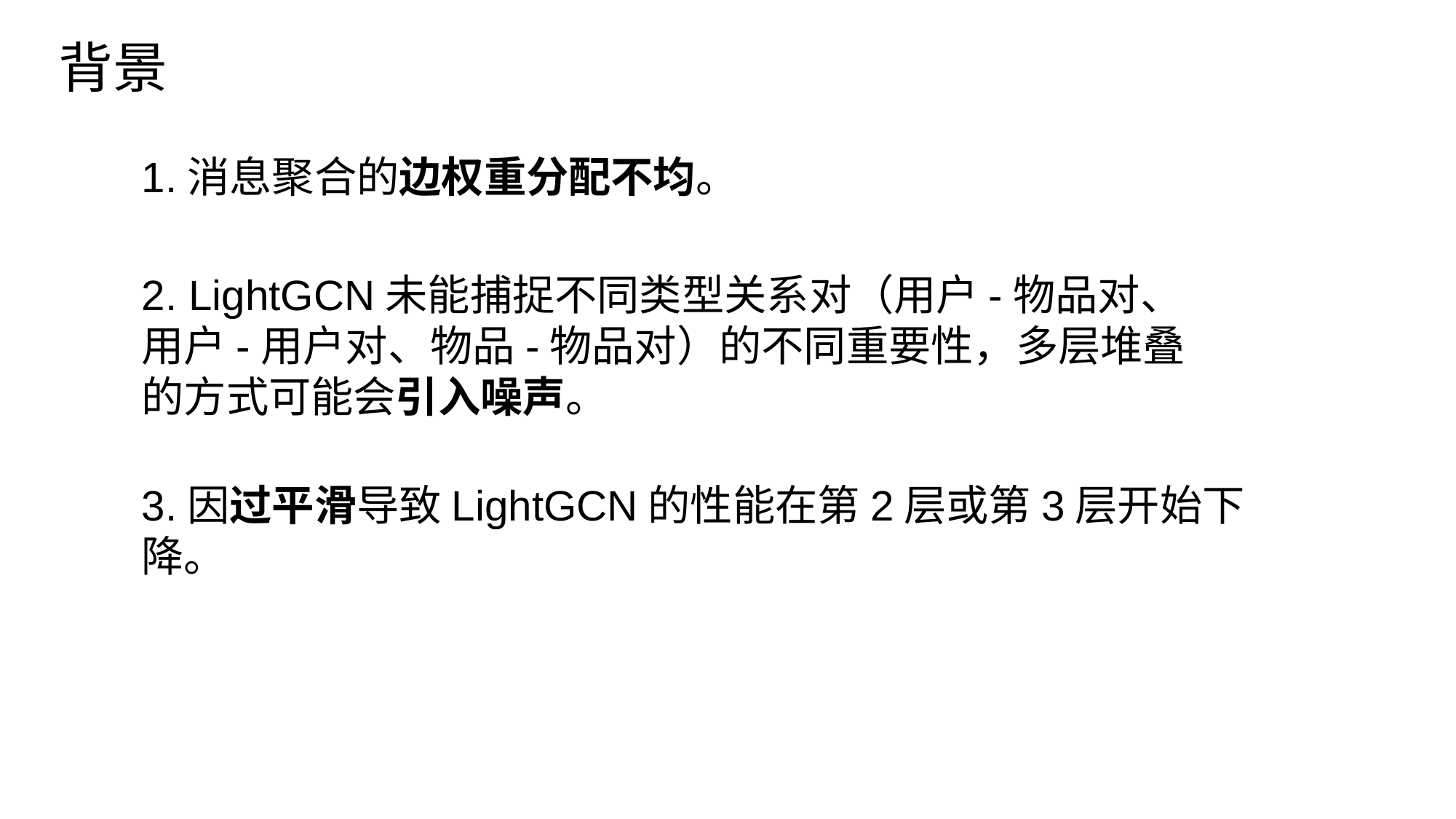

背景
1.消息聚合的边权重分配不均。
2. LightGCN未能捕捉不同类型关系对（用户-物品对、用户-用户对、物品-物品对）的不同重要性，多层堆叠的方式可能会引入噪声。
3.因过平滑导致LightGCN的性能在第2层或第3层开始下降。